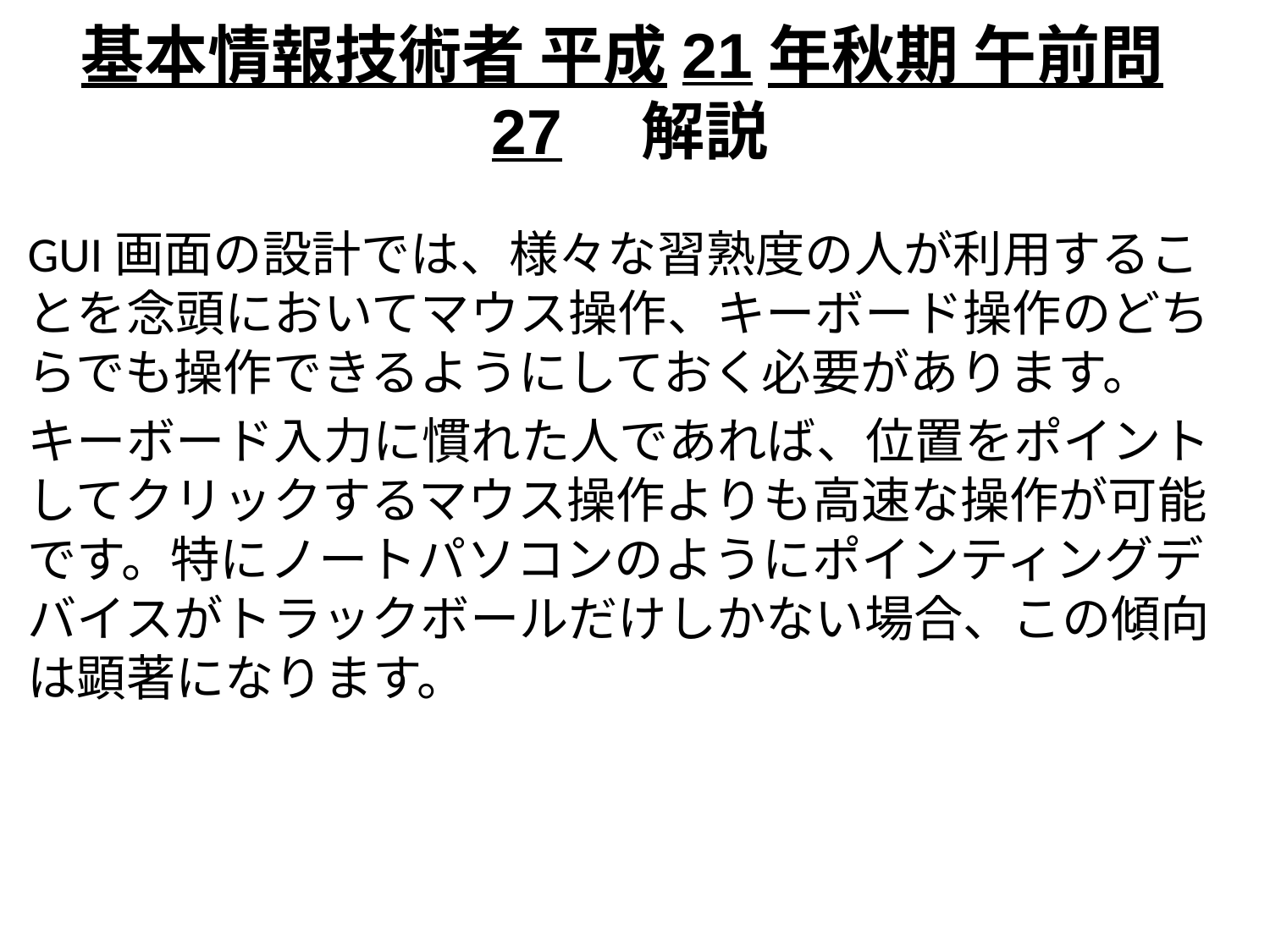

# 基本情報技術者 平成21年秋期 午前問27　解説
GUI画面の設計では、様々な習熟度の人が利用することを念頭においてマウス操作、キーボード操作のどちらでも操作できるようにしておく必要があります。
キーボード入力に慣れた人であれば、位置をポイントしてクリックするマウス操作よりも高速な操作が可能です。特にノートパソコンのようにポインティングデバイスがトラックボールだけしかない場合、この傾向は顕著になります。